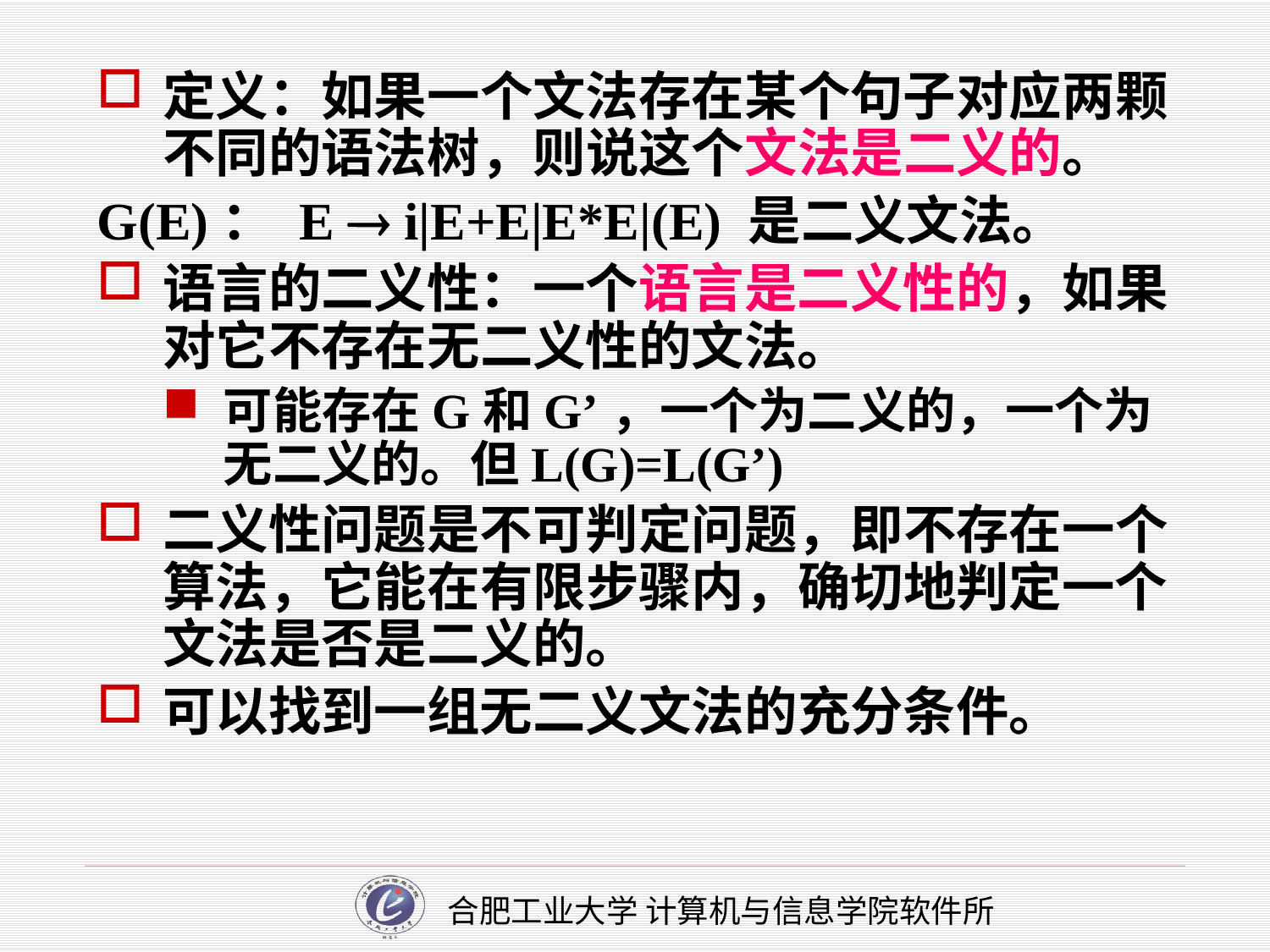

定义：如果一个文法存在某个句子对应两颗不同的语法树，则说这个文法是二义的。
G(E)： E → i|E+E|E*E|(E) 是二义文法。
语言的二义性：一个语言是二义性的，如果对它不存在无二义性的文法。
可能存在G和G’，一个为二义的，一个为无二义的。但L(G)=L(G’)
二义性问题是不可判定问题，即不存在一个算法，它能在有限步骤内，确切地判定一个文法是否是二义的。
可以找到一组无二义文法的充分条件。
64